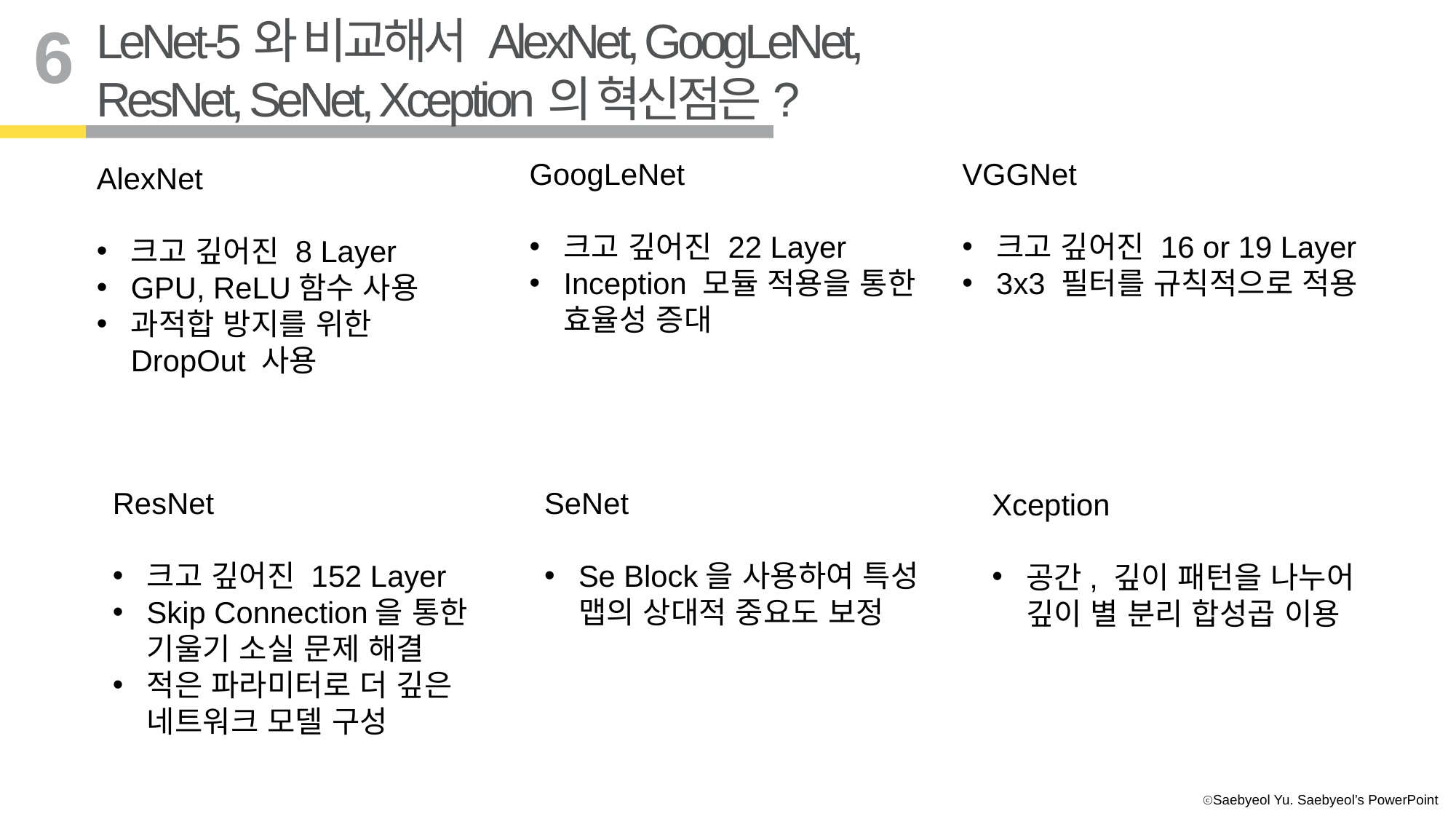

LeNet-5와 비교해서 AlexNet, GoogLeNet, ResNet, SeNet, Xception의 혁신점은?
6

GoogLeNet

크고 깊어진 22 Layer
Inception 모듈 적용을 통한 효율성 증대

VGGNet

크고 깊어진 16 or 19 Layer
3x3 필터를 규칙적으로 적용

AlexNet

크고 깊어진 8 Layer
GPU, ReLU함수 사용
과적합 방지를 위한 DropOut 사용

ResNet

크고 깊어진 152 Layer
Skip Connection을 통한 기울기 소실 문제 해결
적은 파라미터로 더 깊은 네트워크 모델 구성
SeNet

Se Block을 사용하여 특성 맵의 상대적 중요도 보정
Xception

공간, 깊이 패턴을 나누어 깊이 별 분리 합성곱 이용